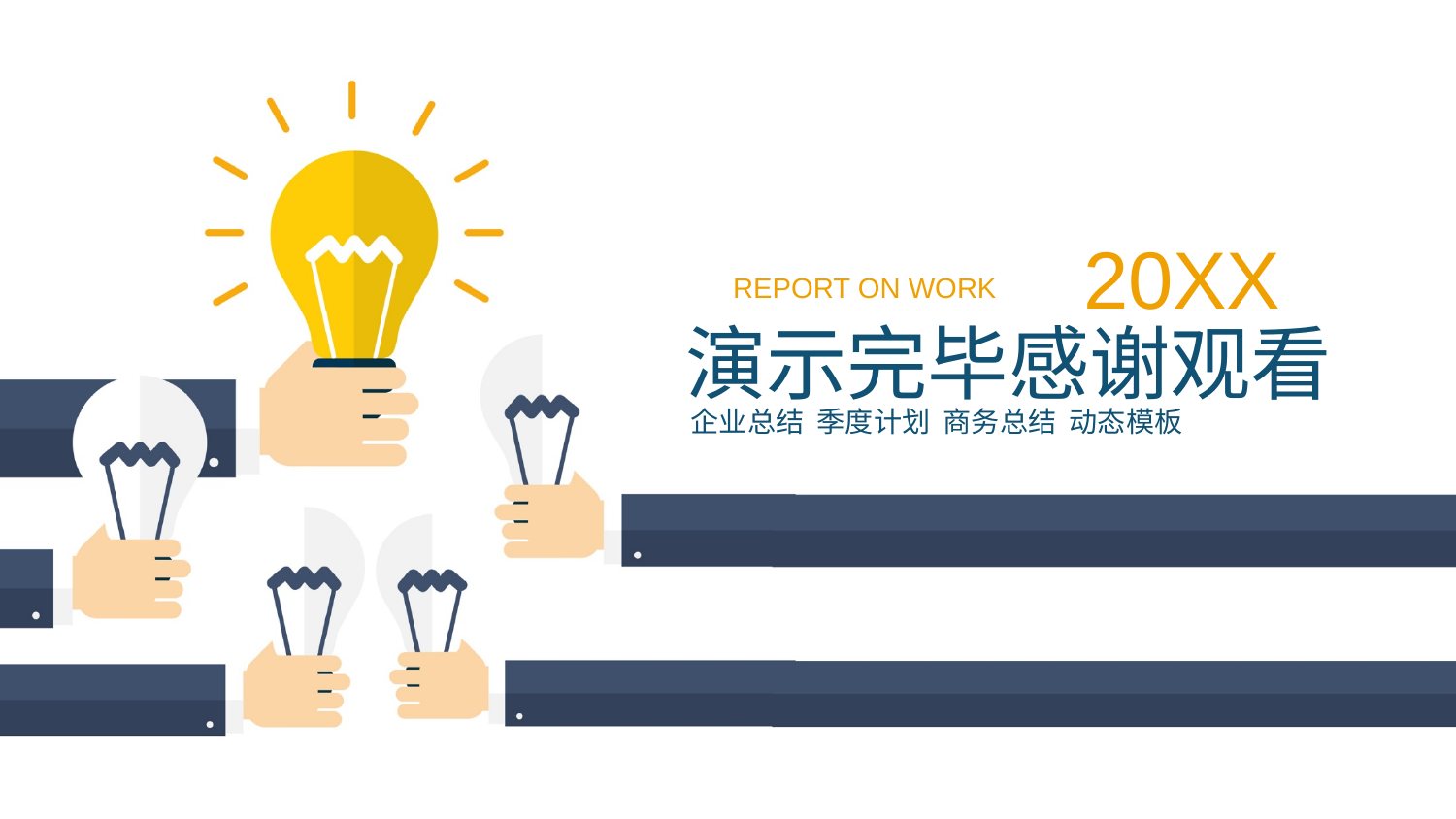

20XX
REPORT ON WORK
演示完毕感谢观看
企业总结  季度计划  商务总结  动态模板